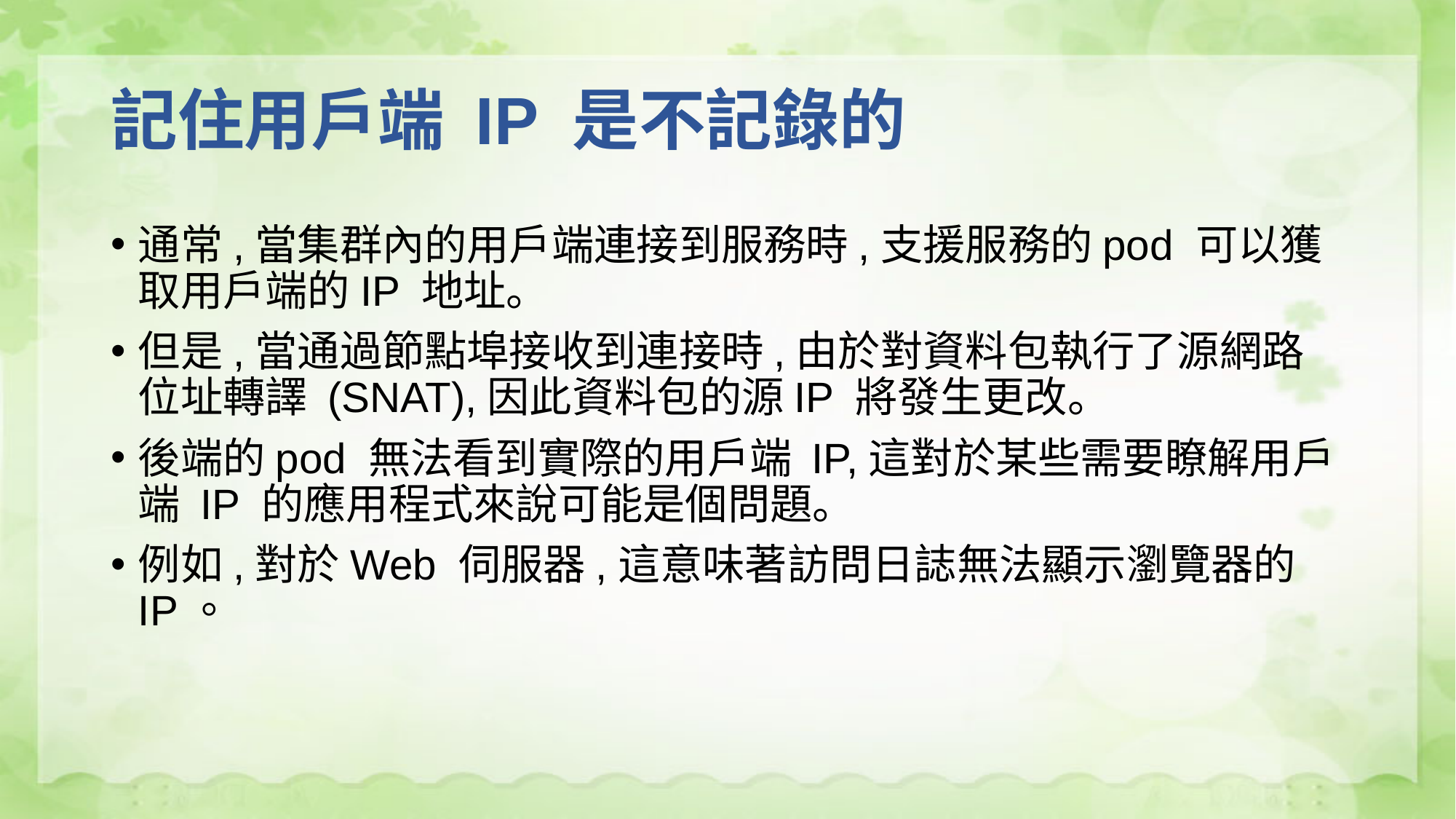

# 記住用戶端 IP 是不記錄的
通常,當集群內的用戶端連接到服務時,支援服務的pod 可以獲取用戶端的IP 地址。
但是,當通過節點埠接收到連接時,由於對資料包執行了源網路位址轉譯 (SNAT),因此資料包的源IP 將發生更改。
後端的pod 無法看到實際的用戶端 IP,這對於某些需要瞭解用戶端 IP 的應用程式來說可能是個問題。
例如,對於Web 伺服器,這意味著訪問日誌無法顯示瀏覽器的IP。